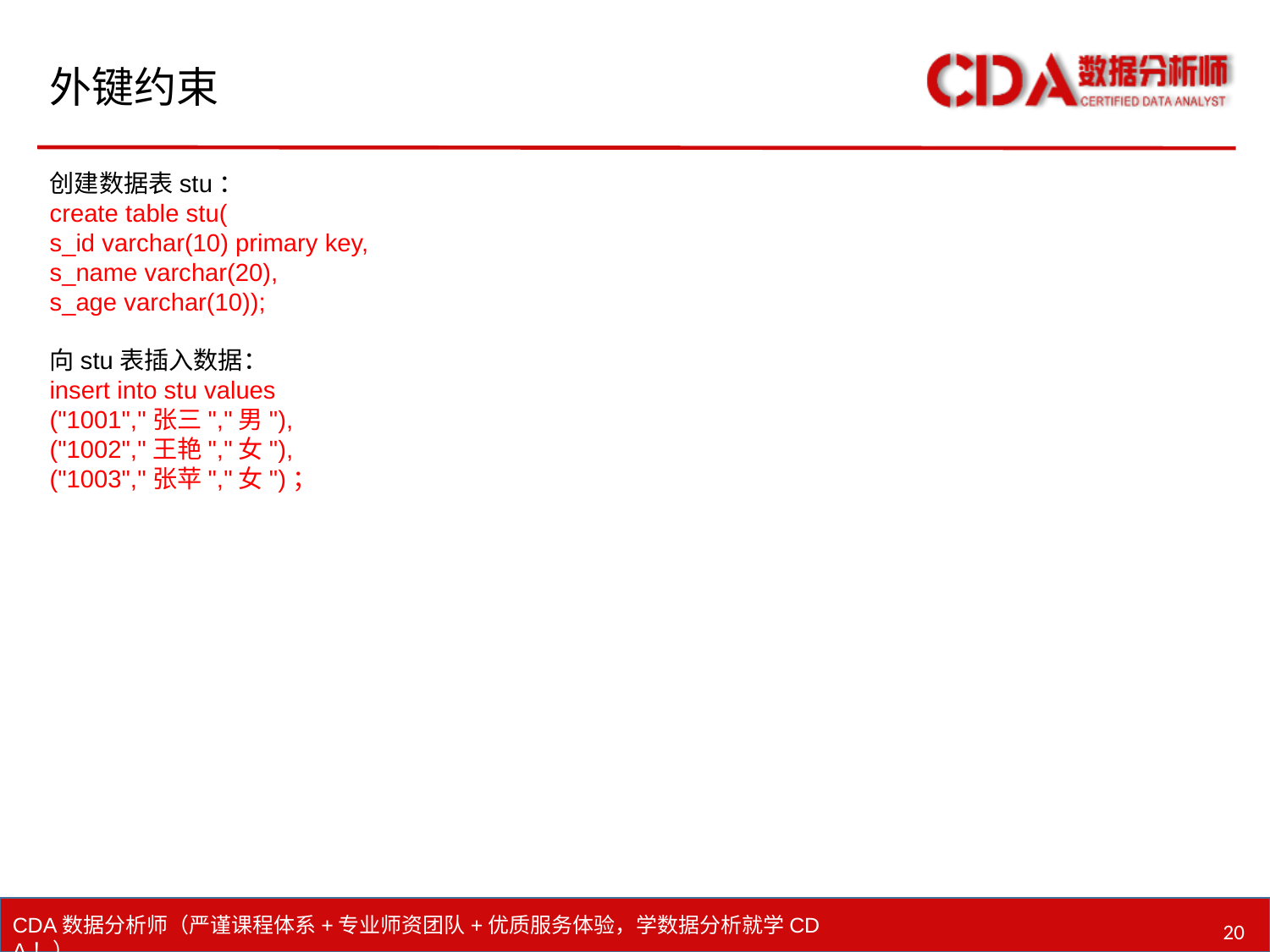

# 外键约束
创建数据表stu：
create table stu(
s_id varchar(10) primary key,
s_name varchar(20),
s_age varchar(10));

向stu表插入数据：
insert into stu values
("1001","张三","男"),
("1002","王艳","女"),
("1003","张苹","女")；

20